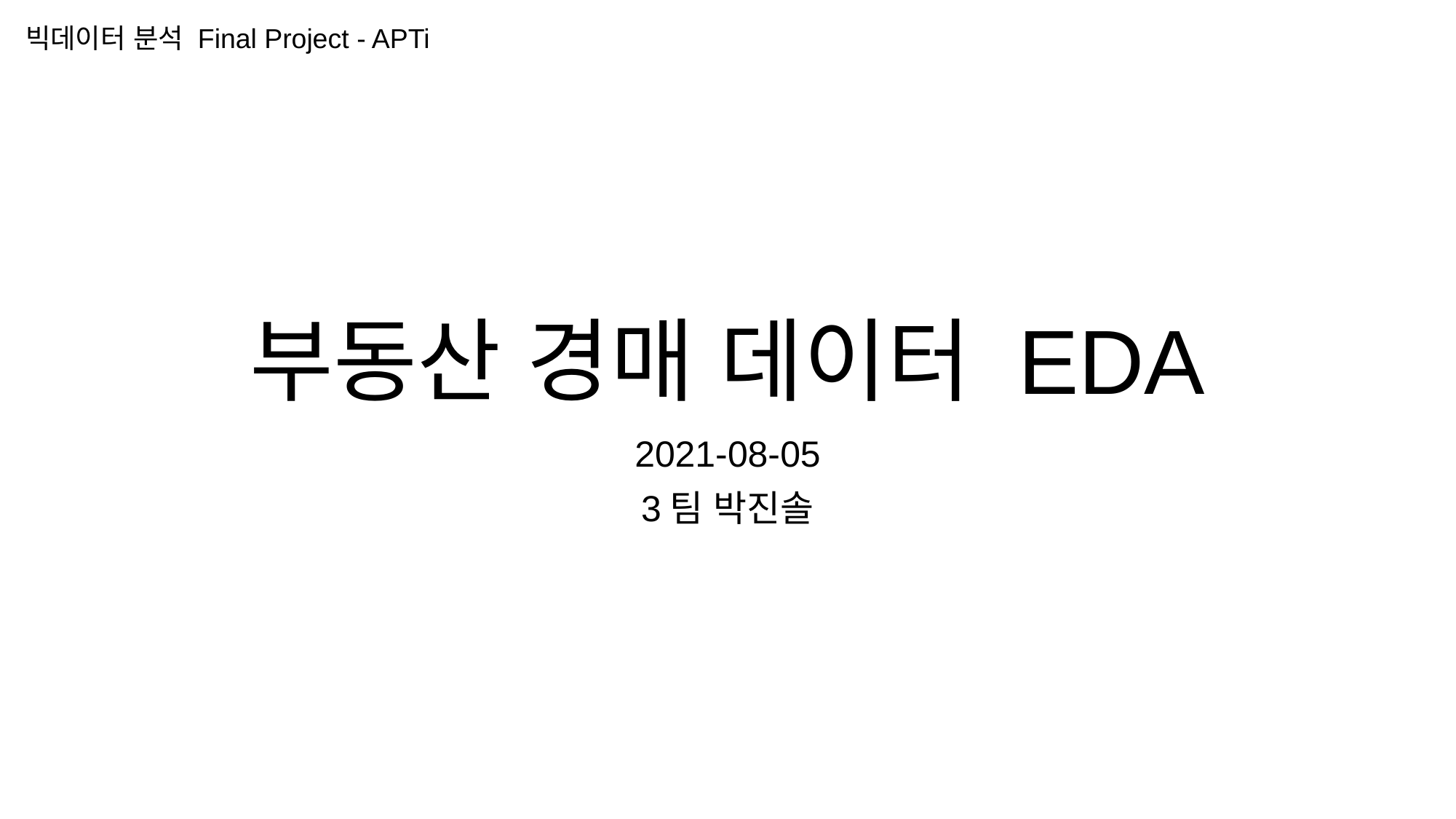

빅데이터 분석 Final Project - APTi
# 부동산 경매 데이터 EDA
2021-08-05
3팀 박진솔